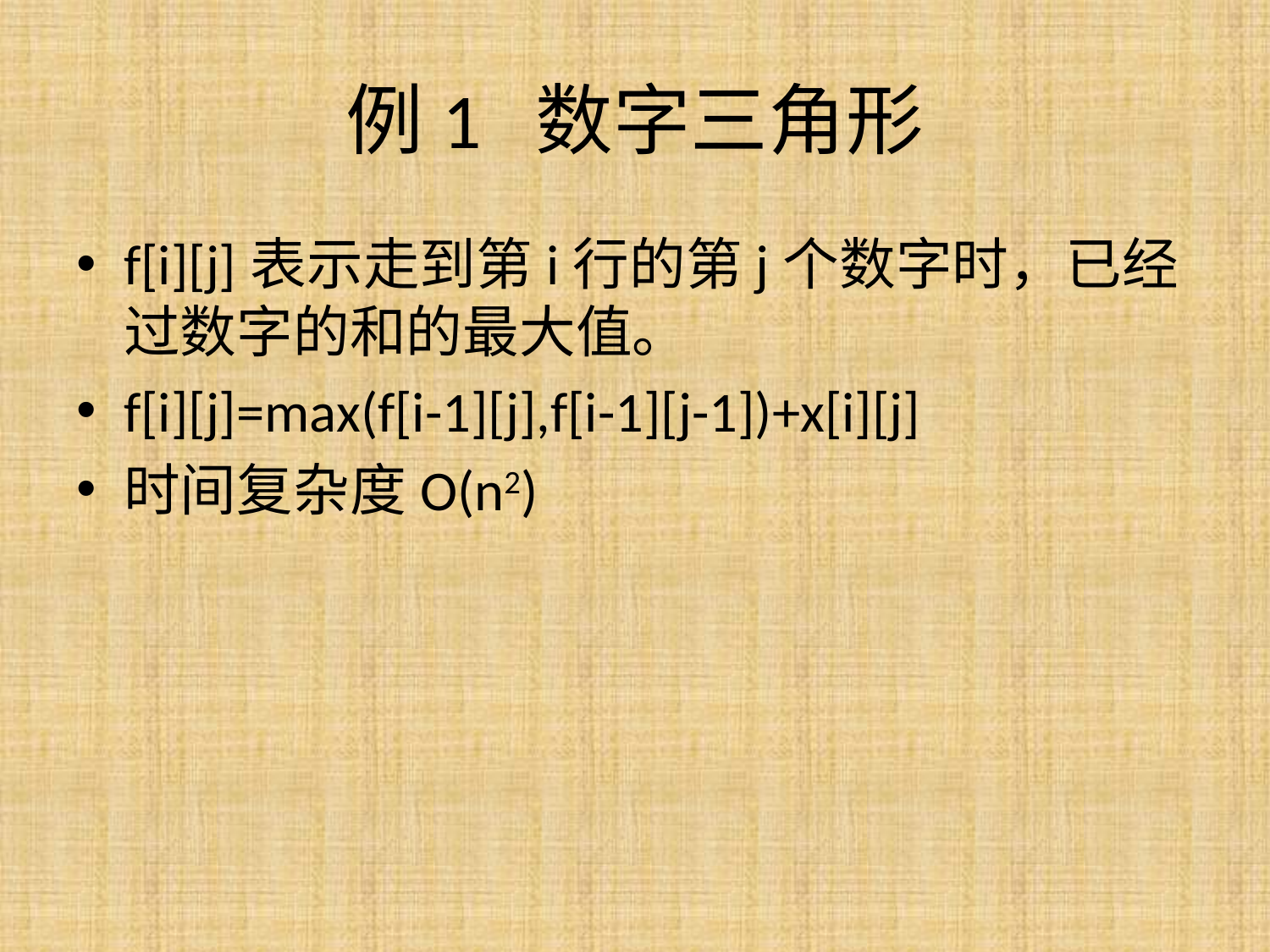

# 例1  数字三角形
f[i][j]表示走到第i行的第j个数字时，已经过数字的和的最大值。
f[i][j]=max(f[i-1][j],f[i-1][j-1])+x[i][j]
时间复杂度O(n2)